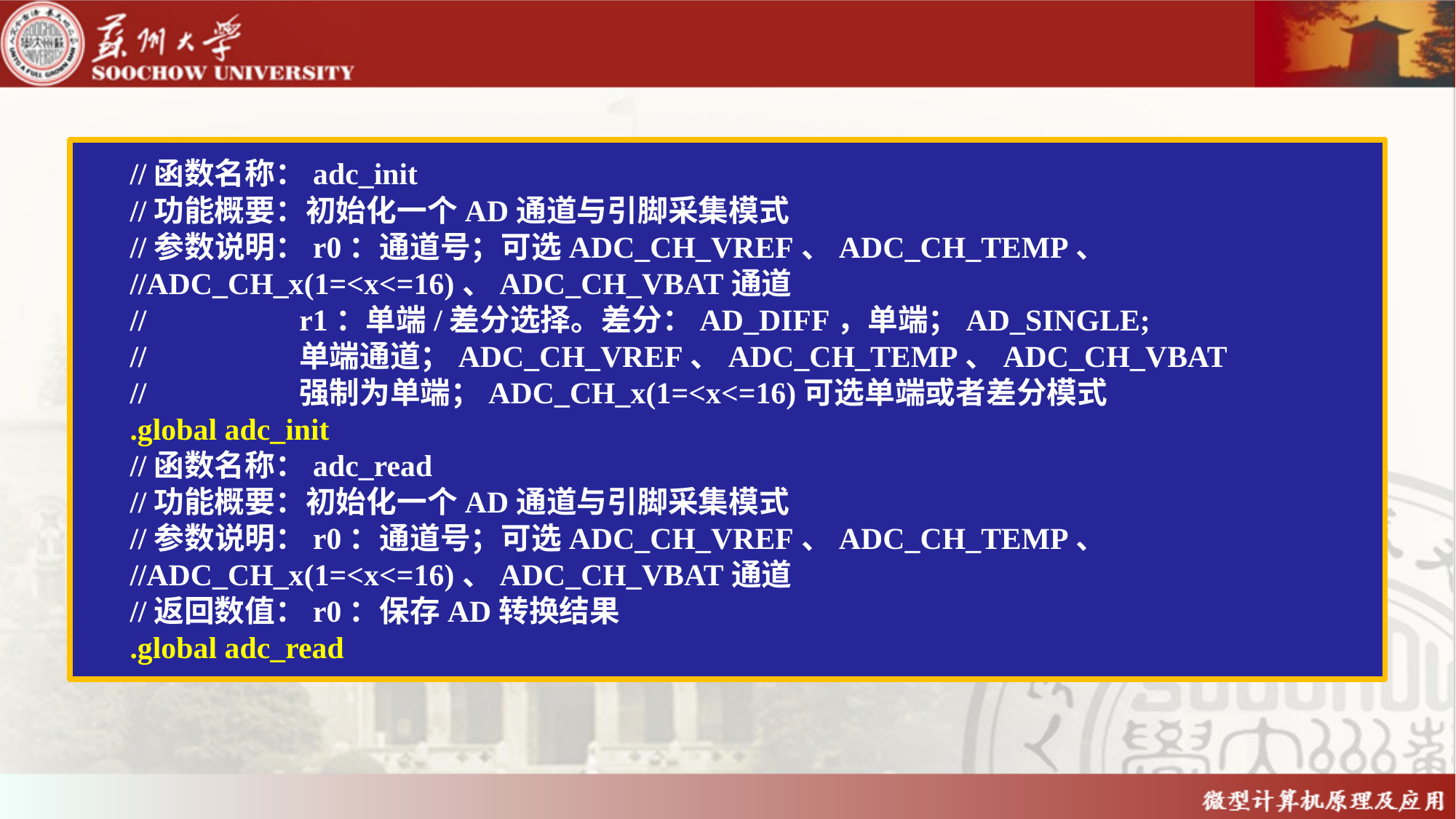

//函数名称：adc_init
//功能概要：初始化一个AD通道与引脚采集模式
//参数说明：r0：通道号；可选ADC_CH_VREF、ADC_CH_TEMP、
//ADC_CH_x(1=<x<=16)、ADC_CH_VBAT通道
//                    r1：单端/差分选择。差分：AD_DIFF，单端；AD_SINGLE;
//                   单端通道；ADC_CH_VREF、ADC_CH_TEMP、ADC_CH_VBAT
//                   强制为单端；ADC_CH_x(1=<x<=16)可选单端或者差分模式
.global adc_init
//函数名称：adc_read
//功能概要：初始化一个AD通道与引脚采集模式
//参数说明：r0：通道号；可选ADC_CH_VREF、ADC_CH_TEMP、
//ADC_CH_x(1=<x<=16)、ADC_CH_VBAT通道
//返回数值：r0：保存AD转换结果
.global adc_read